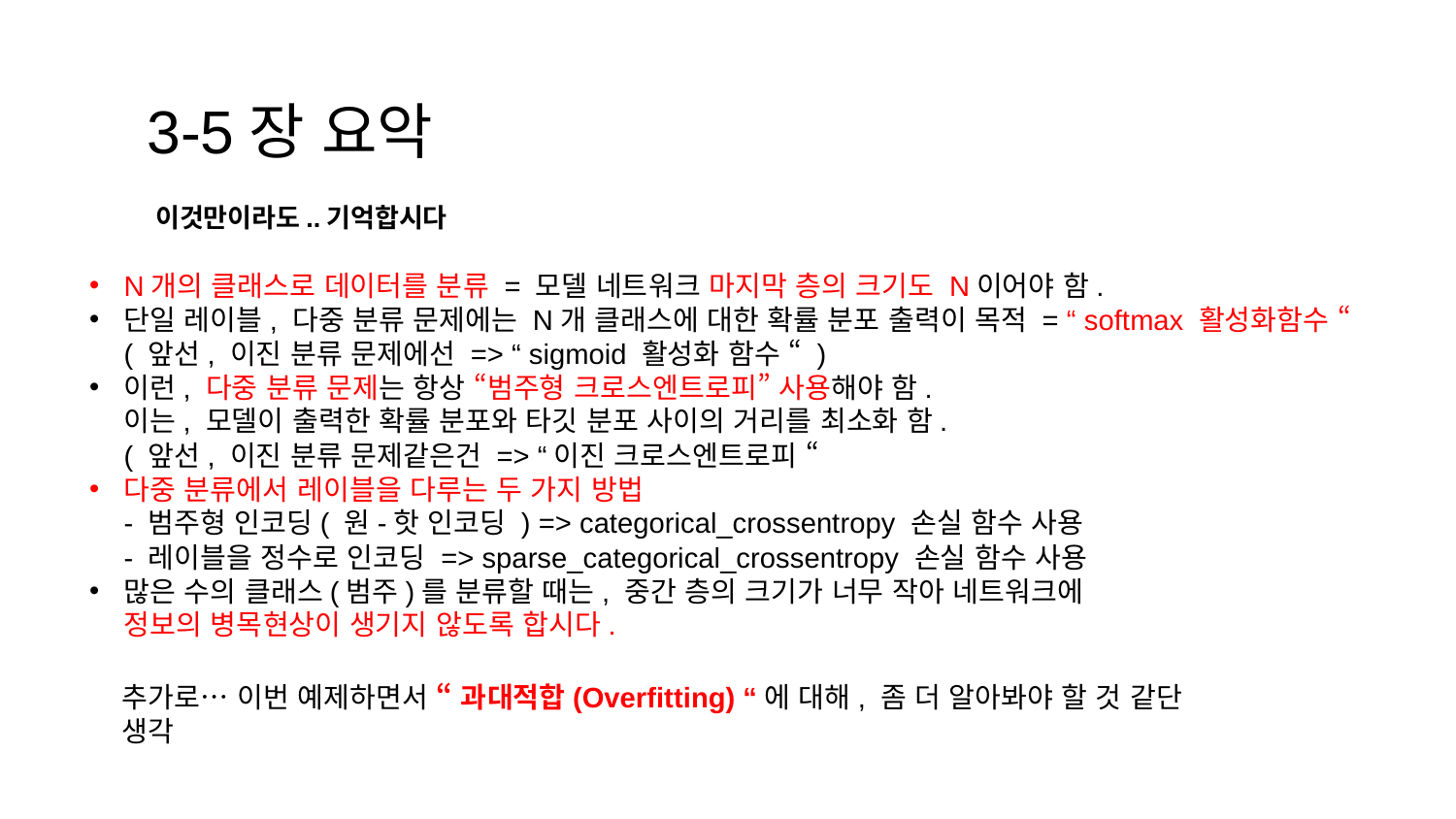

# 3-5장 요악
이것만이라도..기억합시다
N개의 클래스로 데이터를 분류 = 모델 네트워크 마지막 층의 크기도 N이어야 함.
단일 레이블, 다중 분류 문제에는 N개 클래스에 대한 확률 분포 출력이 목적 = “ softmax 활성화함수 “
( 앞선, 이진 분류 문제에선 => “ sigmoid 활성화 함수 “ )
이런, 다중 분류 문제는 항상 “범주형 크로스엔트로피” 사용해야 함.
이는, 모델이 출력한 확률 분포와 타깃 분포 사이의 거리를 최소화 함.
( 앞선, 이진 분류 문제같은건 => “이진 크로스엔트로피 “
다중 분류에서 레이블을 다루는 두 가지 방법
- 범주형 인코딩( 원-핫 인코딩 ) => categorical_crossentropy 손실 함수 사용
- 레이블을 정수로 인코딩 => sparse_categorical_crossentropy 손실 함수 사용
많은 수의 클래스(범주)를 분류할 때는, 중간 층의 크기가 너무 작아 네트워크에
정보의 병목현상이 생기지 않도록 합시다.
추가로… 이번 예제하면서 “ 과대적합(Overfitting) “에 대해, 좀 더 알아봐야 할 것 같단 생각